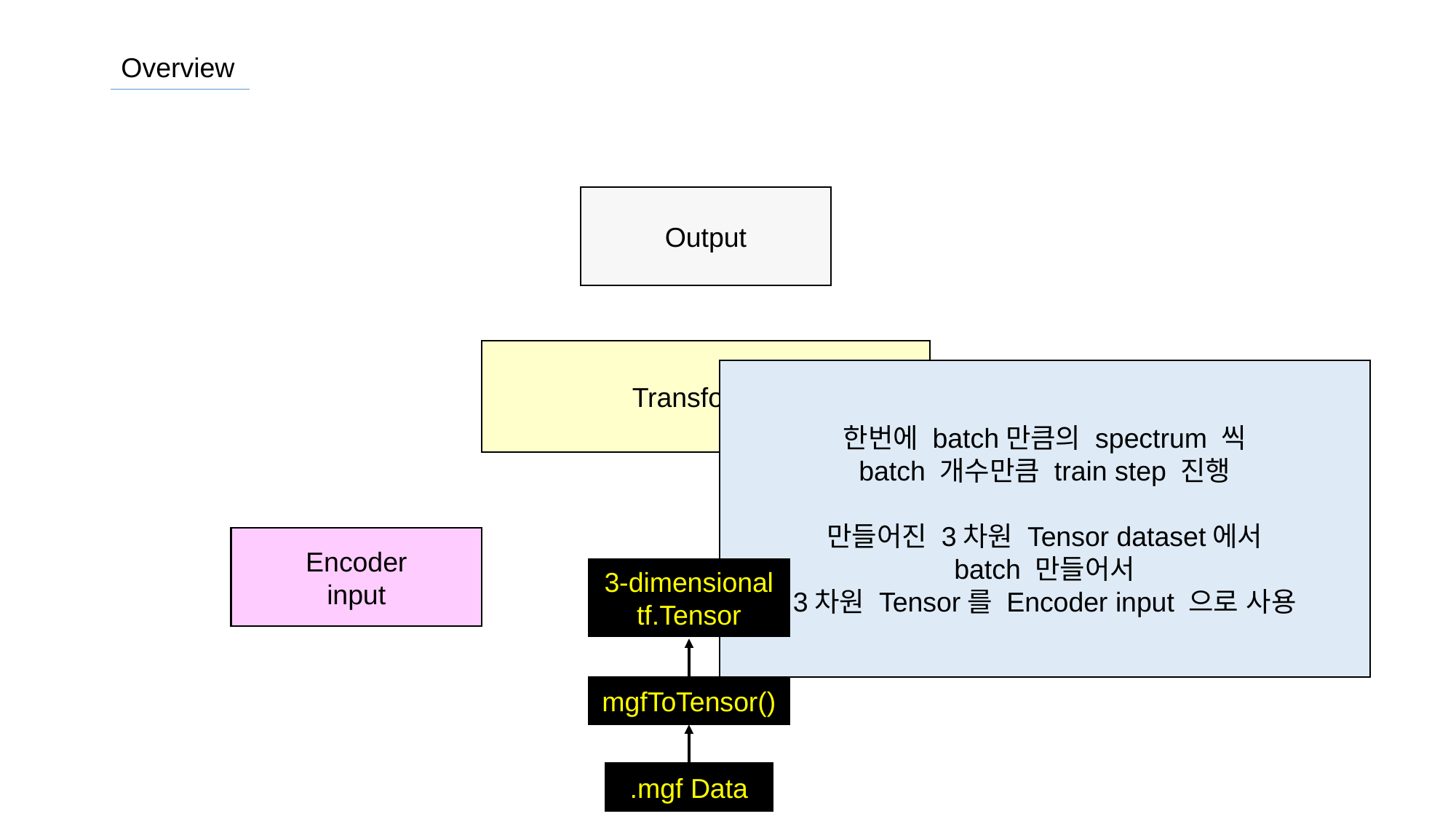

Overview
Output
Transformer
한번에 batch만큼의 spectrum 씩
batch 개수만큼 train step 진행

만들어진 3차원 Tensor dataset에서
batch 만들어서
3차원 Tensor를 Encoder input 으로 사용
Encoder
input
Decoder
input
3-dimensional
tf.Tensor
mgfToTensor()
.mgf Data